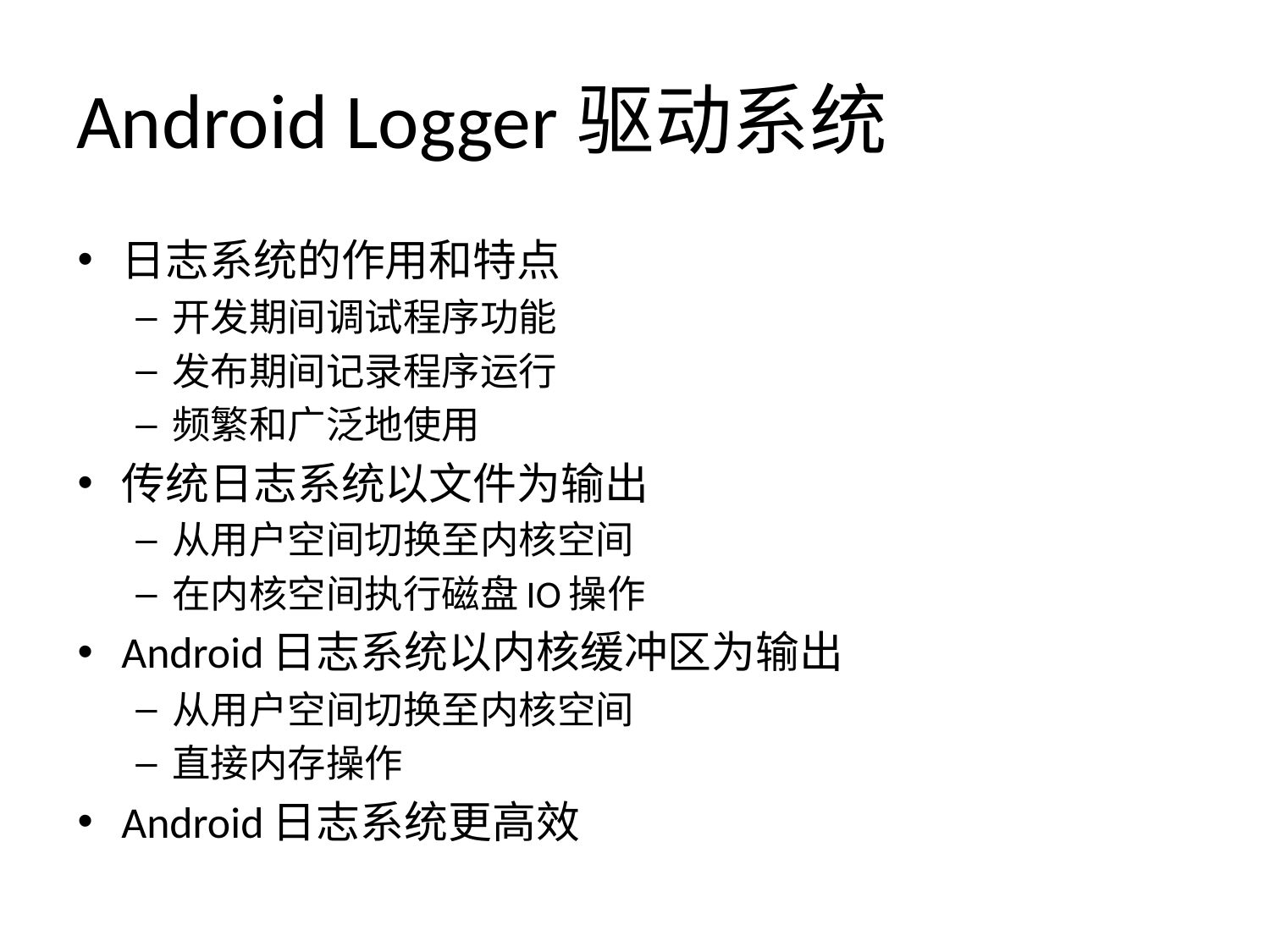

# Android Logger驱动系统
日志系统的作用和特点
开发期间调试程序功能
发布期间记录程序运行
频繁和广泛地使用
传统日志系统以文件为输出
从用户空间切换至内核空间
在内核空间执行磁盘IO操作
Android日志系统以内核缓冲区为输出
从用户空间切换至内核空间
直接内存操作
Android日志系统更高效